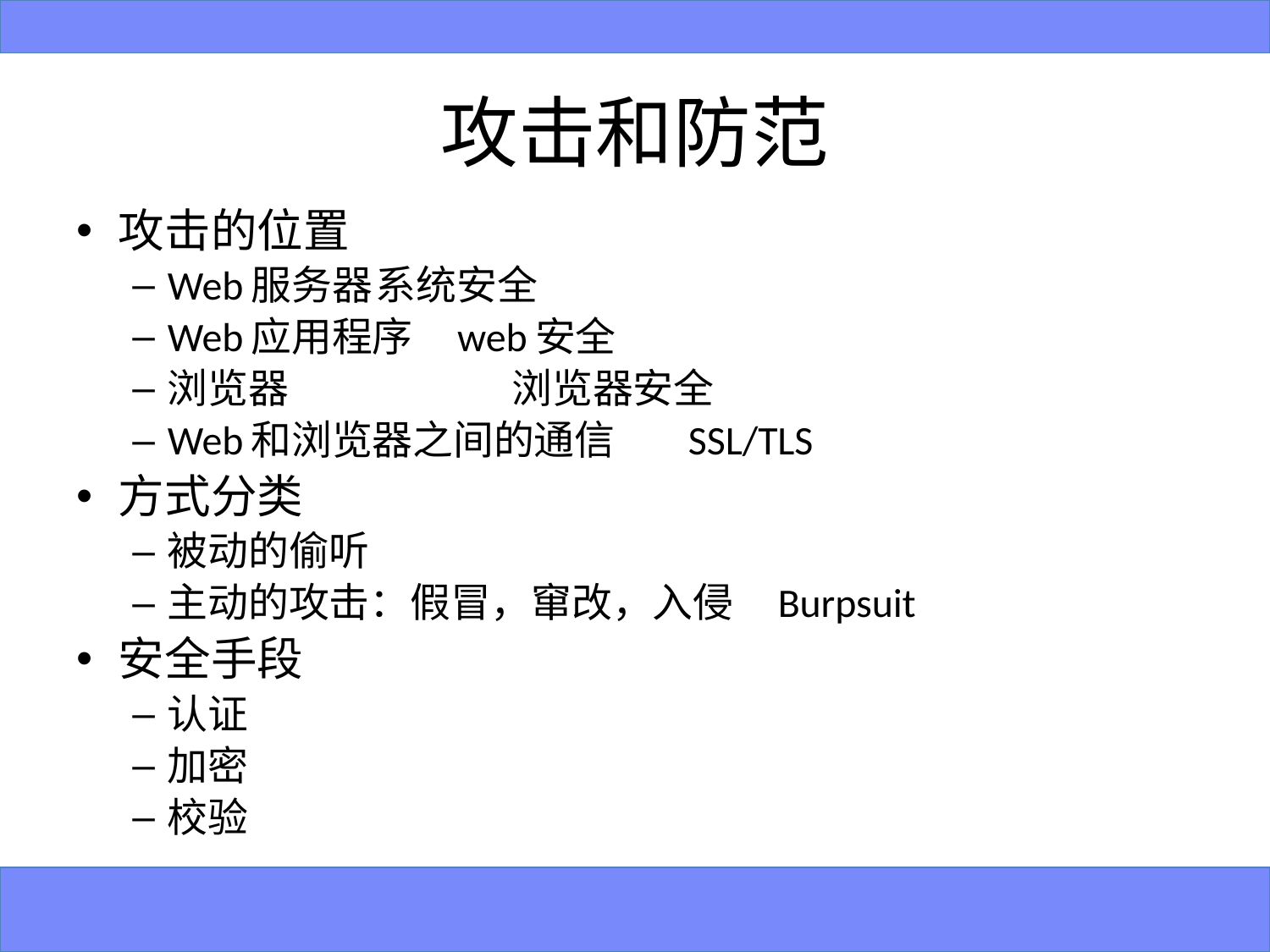

# 攻击和防范
攻击的位置
Web服务器	系统安全
Web应用程序    web安全
浏览器	               浏览器安全
Web和浏览器之间的通信		SSL/TLS
方式分类
被动的偷听
主动的攻击：假冒，窜改，入侵    Burpsuit
安全手段
认证
加密
校验